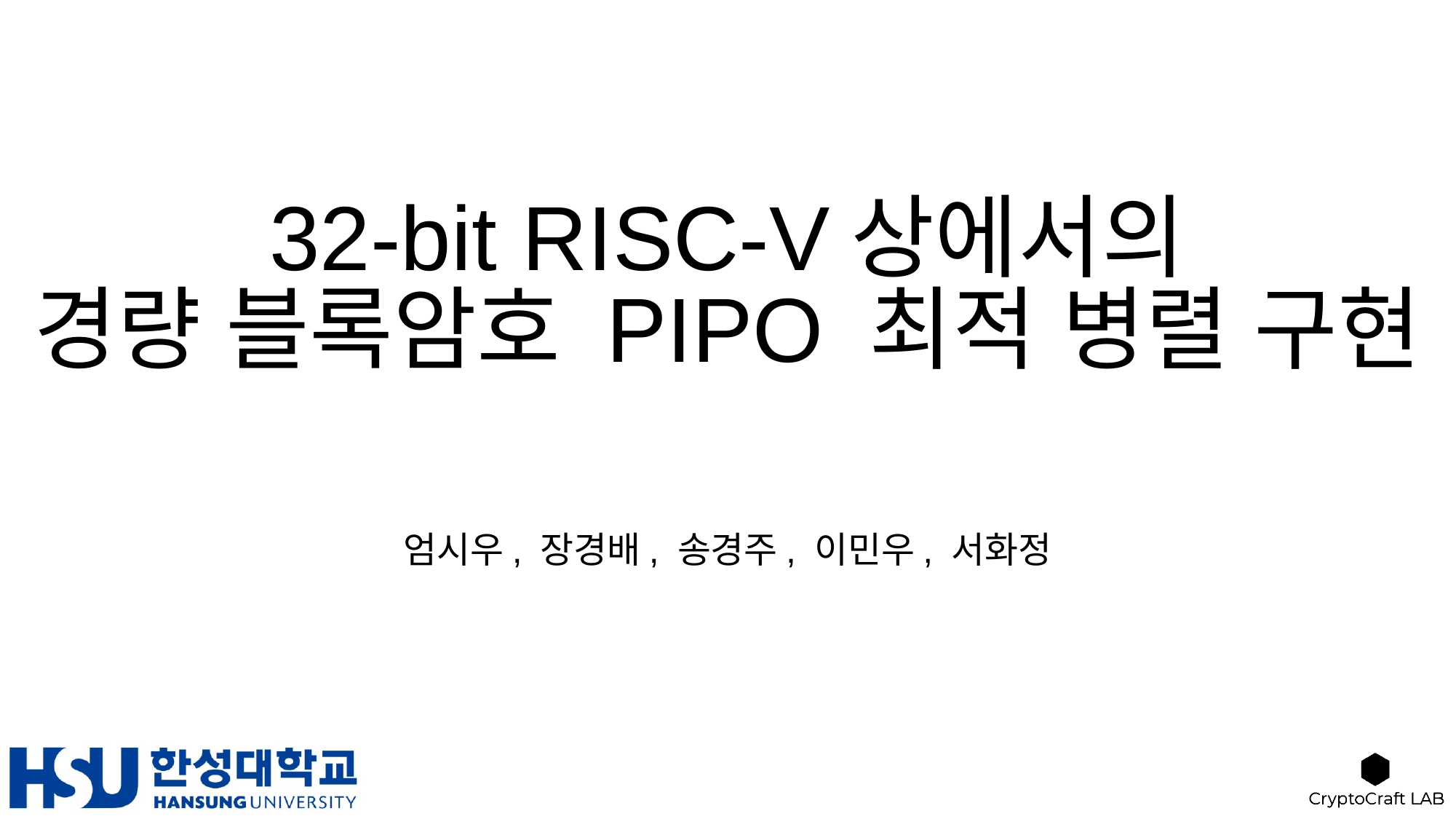

# 32-bit RISC-V상에서의 경량 블록암호 PIPO 최적 병렬 구현
엄시우, 장경배, 송경주, 이민우, 서화정